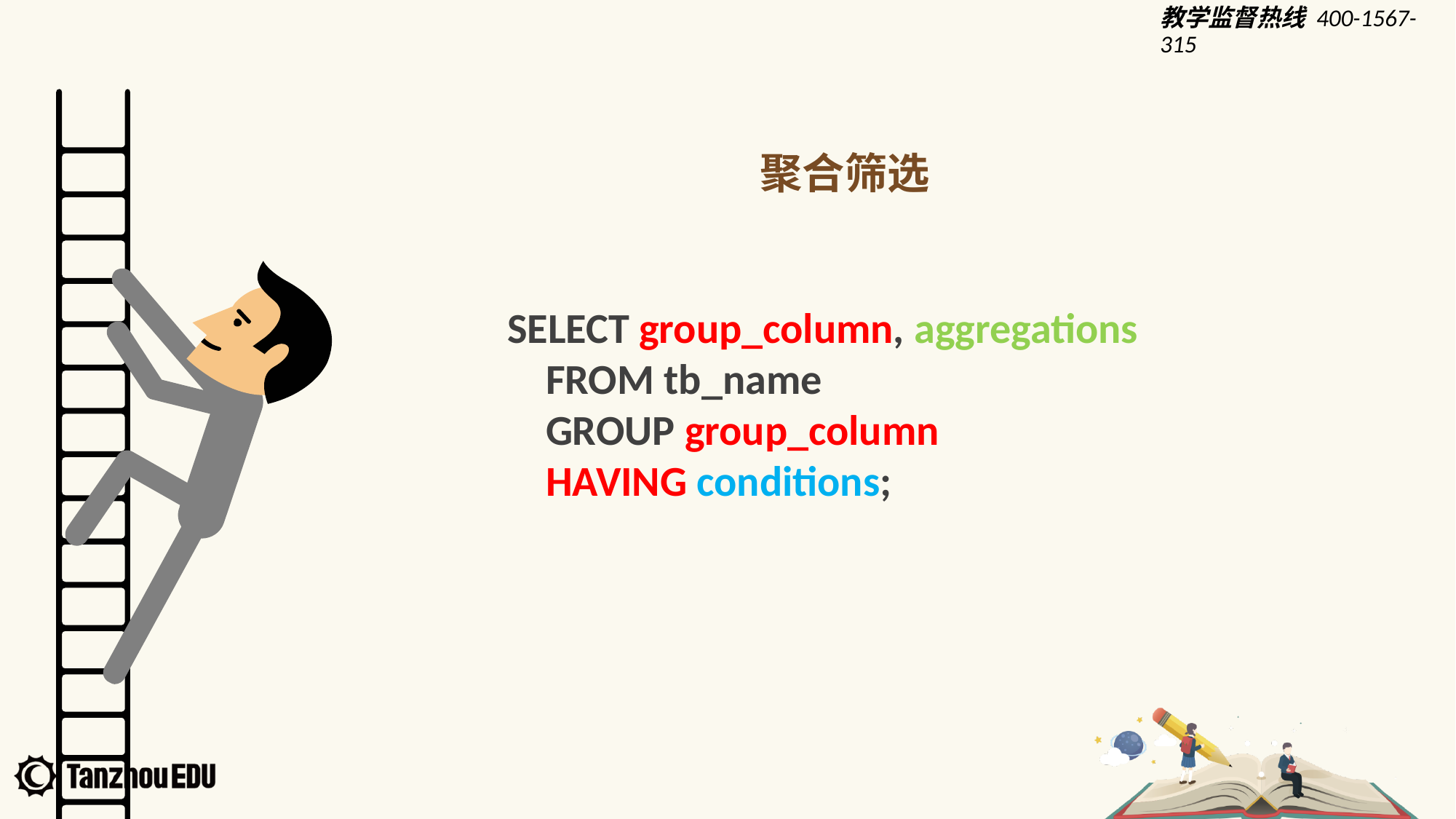

聚合筛选
SELECT group_column, aggregations
    FROM tb_name
    GROUP group_column
    HAVING conditions;